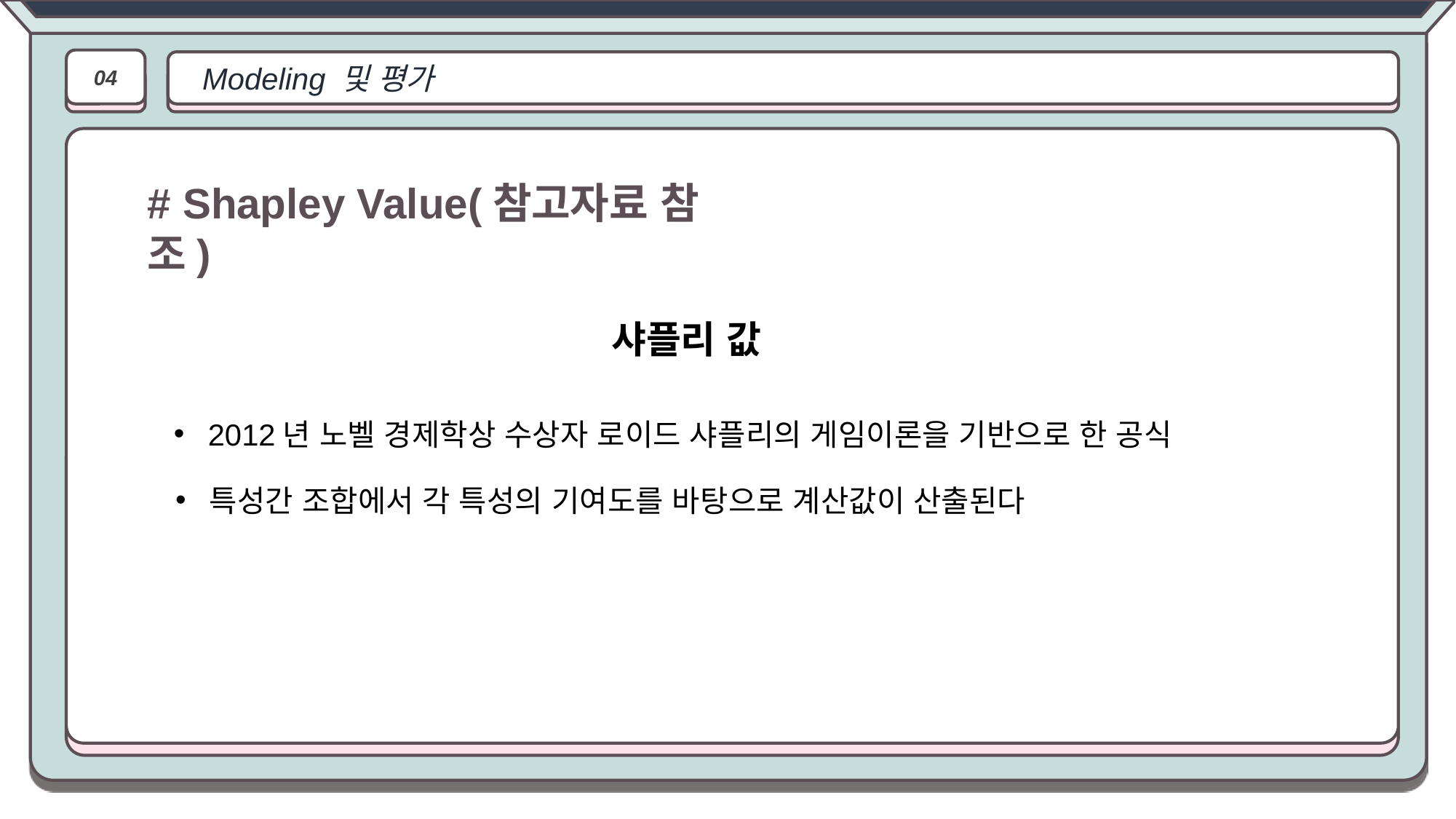

04

Modeling 및 평가

# Shapley Value(참고자료 참조)
샤플리 값
2012년 노벨 경제학상 수상자 로이드 샤플리의 게임이론을 기반으로 한 공식
특성간 조합에서 각 특성의 기여도를 바탕으로 계산값이 산출된다